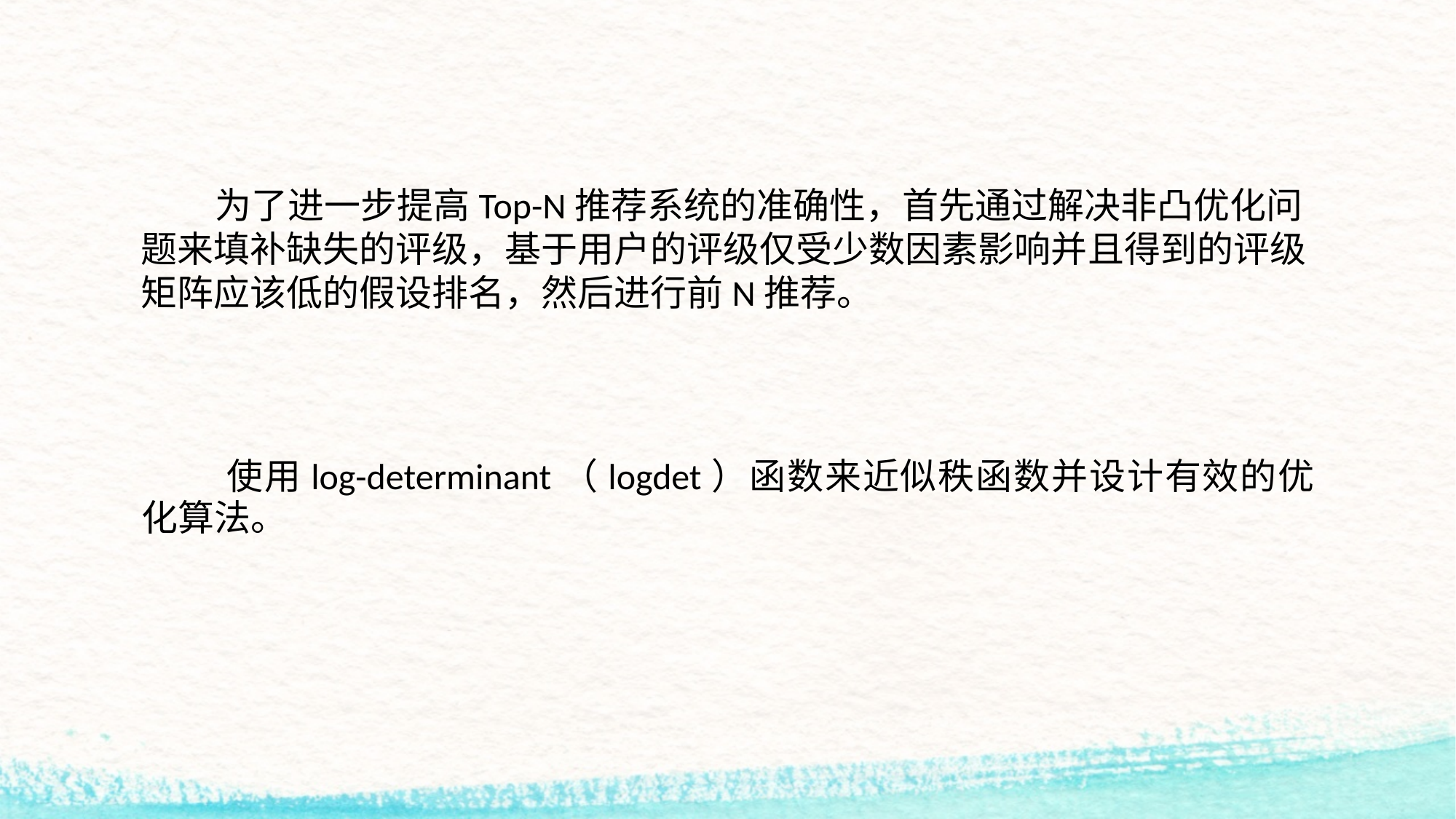

为了进一步提高Top-N推荐系统的准确性，首先通过解决非凸优化问题来填补缺失的评级，基于用户的评级仅受少数因素影响并且得到的评级矩阵应该低的假设排名，然后进行前N推荐。
    使用log-determinant（logdet）函数来近似秩函数并设计有效的优化算法。